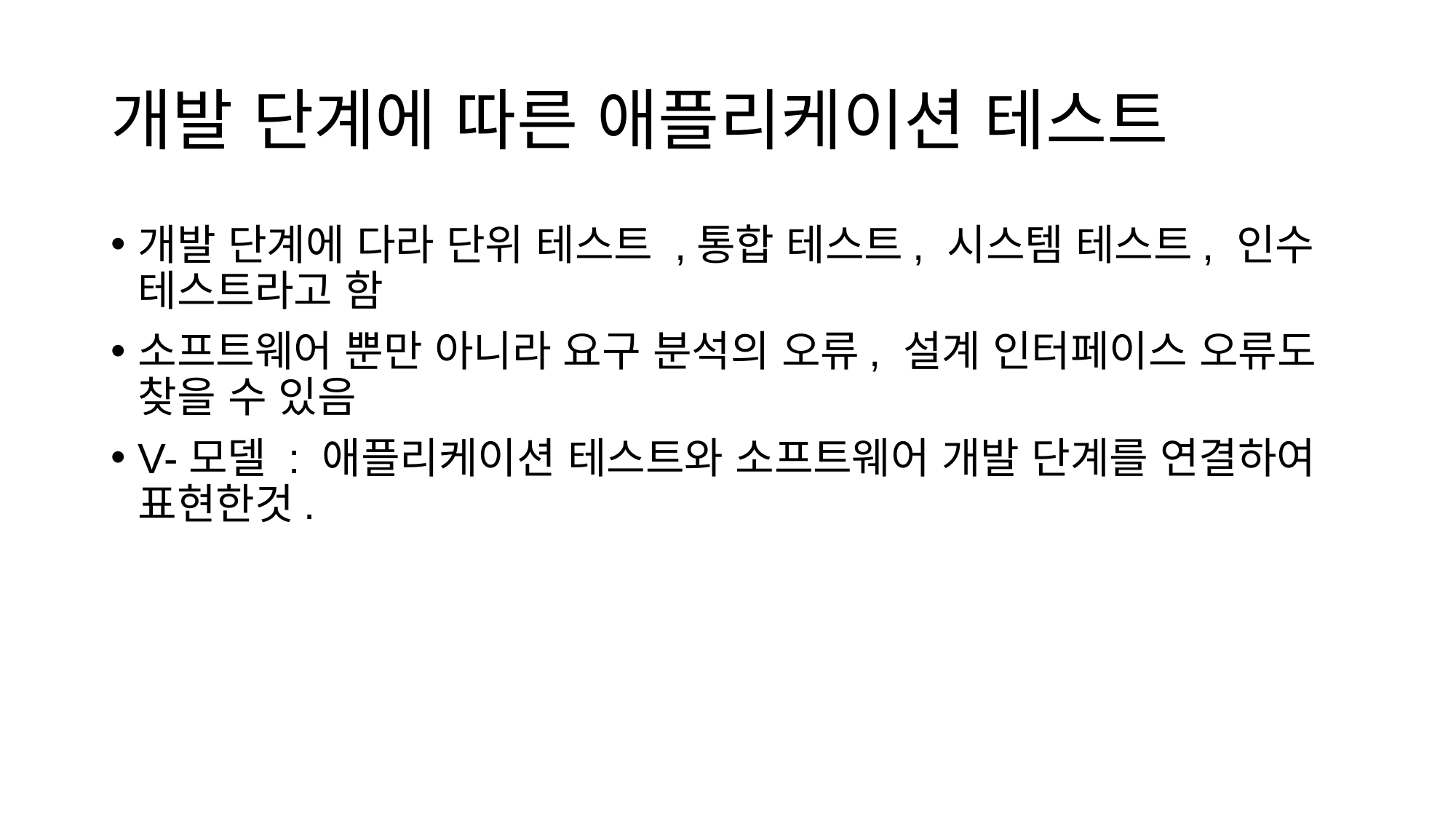

# 개발 단계에 따른 애플리케이션 테스트
개발 단계에 다라 단위 테스트 ,통합 테스트, 시스템 테스트, 인수 테스트라고 함
소프트웨어 뿐만 아니라 요구 분석의 오류, 설계 인터페이스 오류도 찾을 수 있음
V-모델 : 애플리케이션 테스트와 소프트웨어 개발 단계를 연결하여 표현한것.